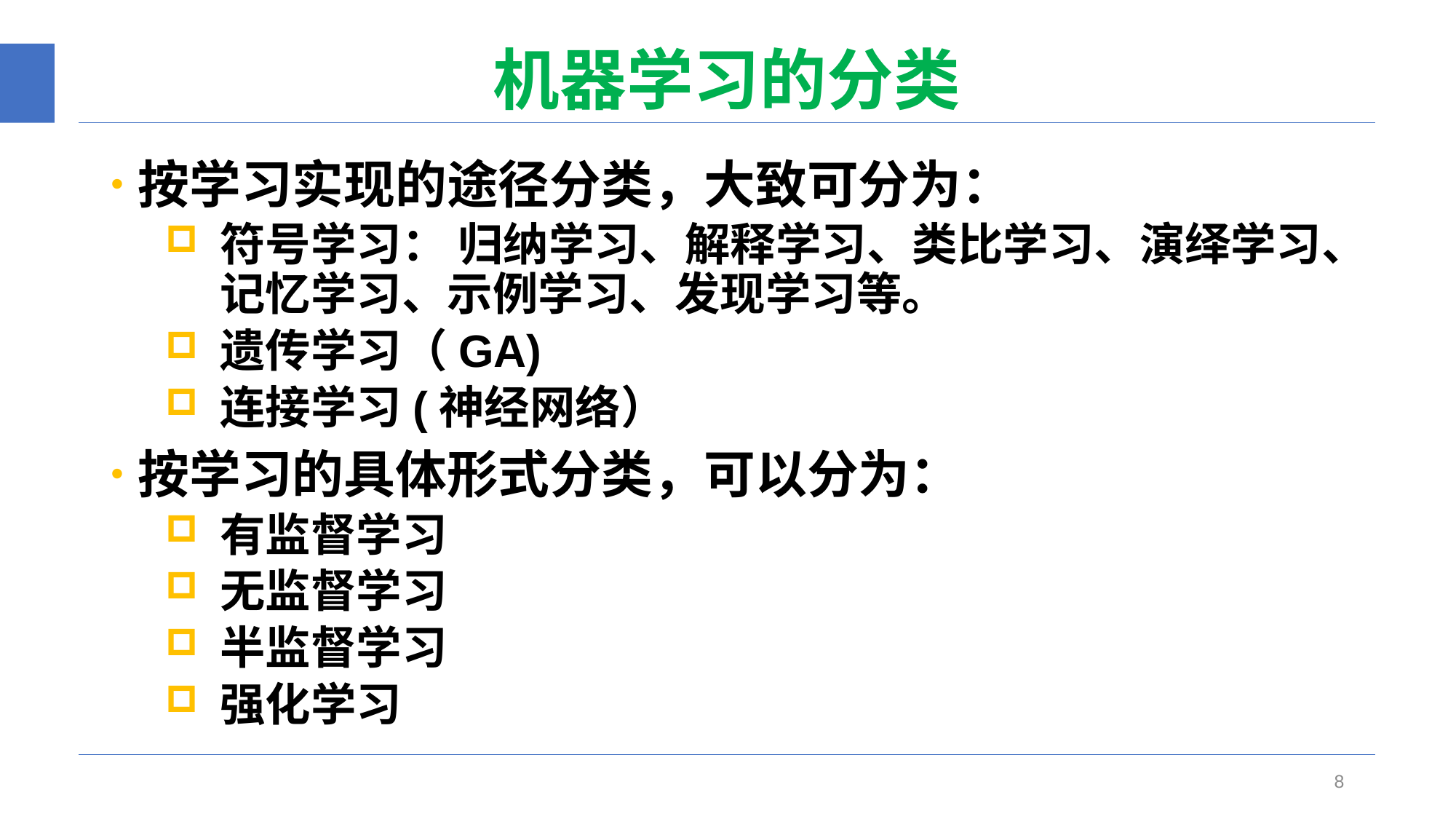

# 机器学习的分类
按学习实现的途径分类，大致可分为：
符号学习： 归纳学习、解释学习、类比学习、演绎学习、记忆学习、示例学习、发现学习等。
遗传学习（GA)
连接学习(神经网络）
按学习的具体形式分类，可以分为：
有监督学习
无监督学习
半监督学习
强化学习
8